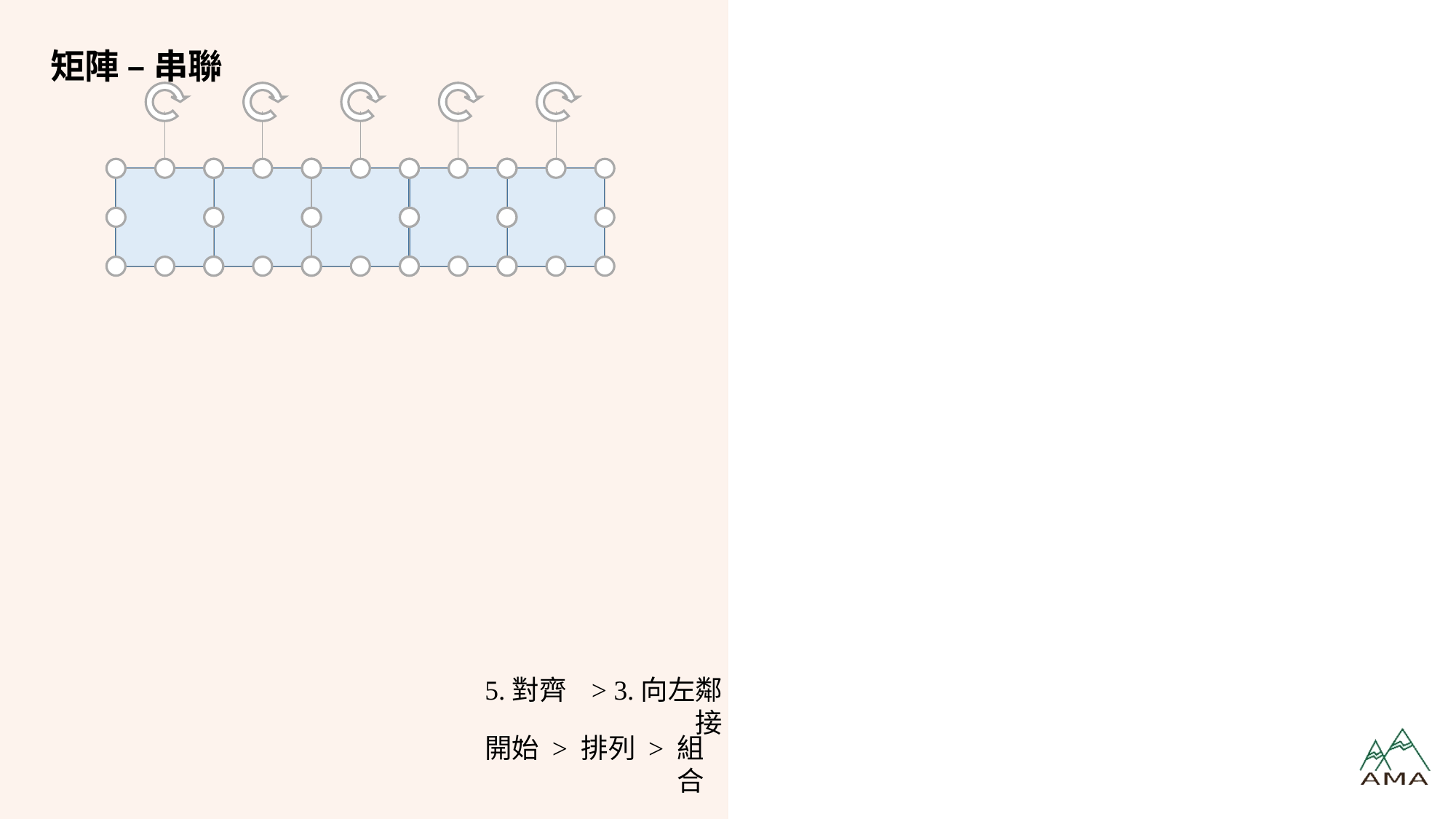

# 矩陣 – 串聯

5.對齊   > 3.向左鄰接
開始 > 排列 > 組合